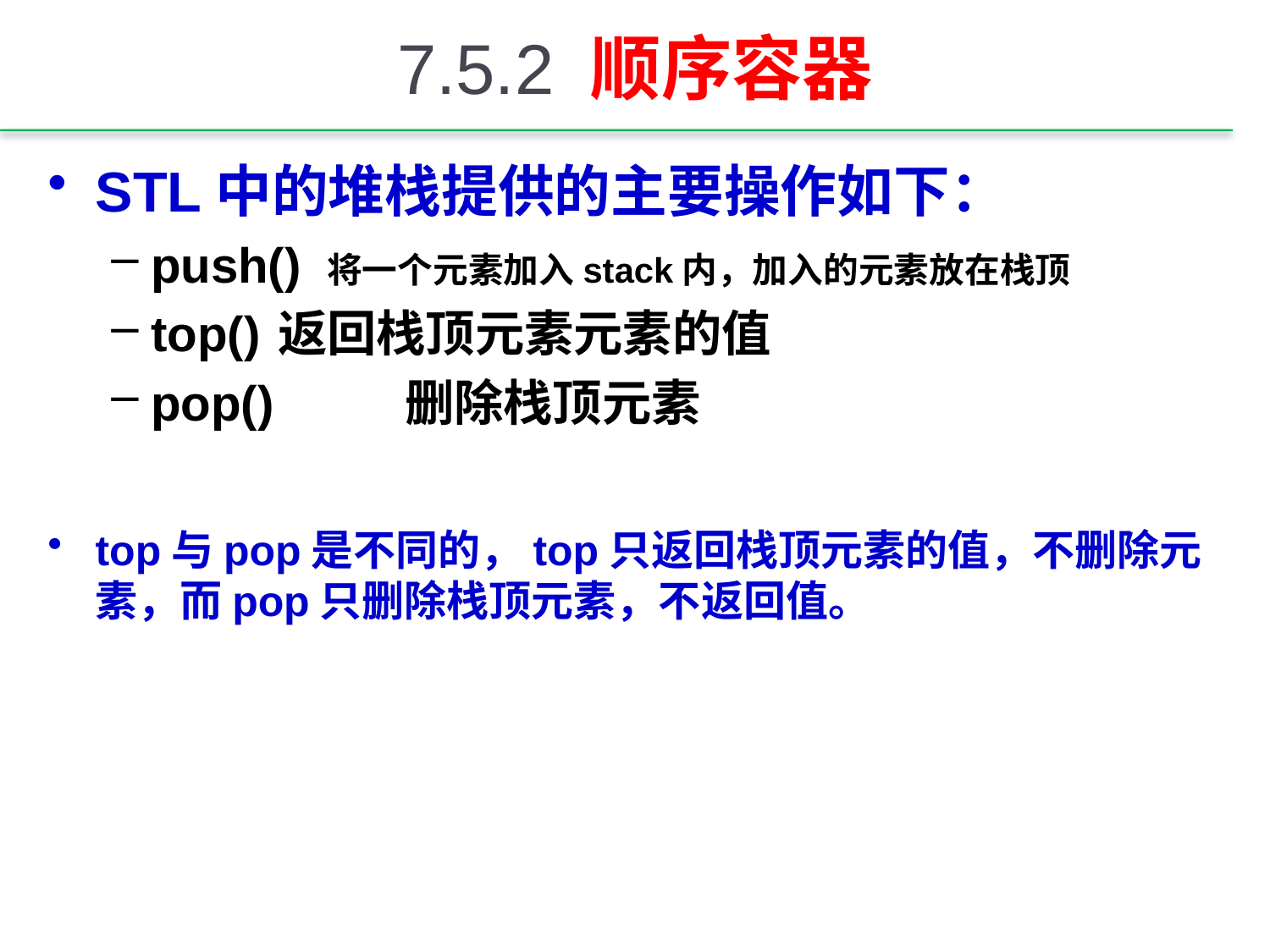

# 7.5.2 顺序容器
STL中的堆栈提供的主要操作如下：
push() 将一个元素加入stack内，加入的元素放在栈顶
top() 	返回栈顶元素元素的值
pop() 	删除栈顶元素

top与pop是不同的，top只返回栈顶元素的值，不删除元素，而pop只删除栈顶元素，不返回值。